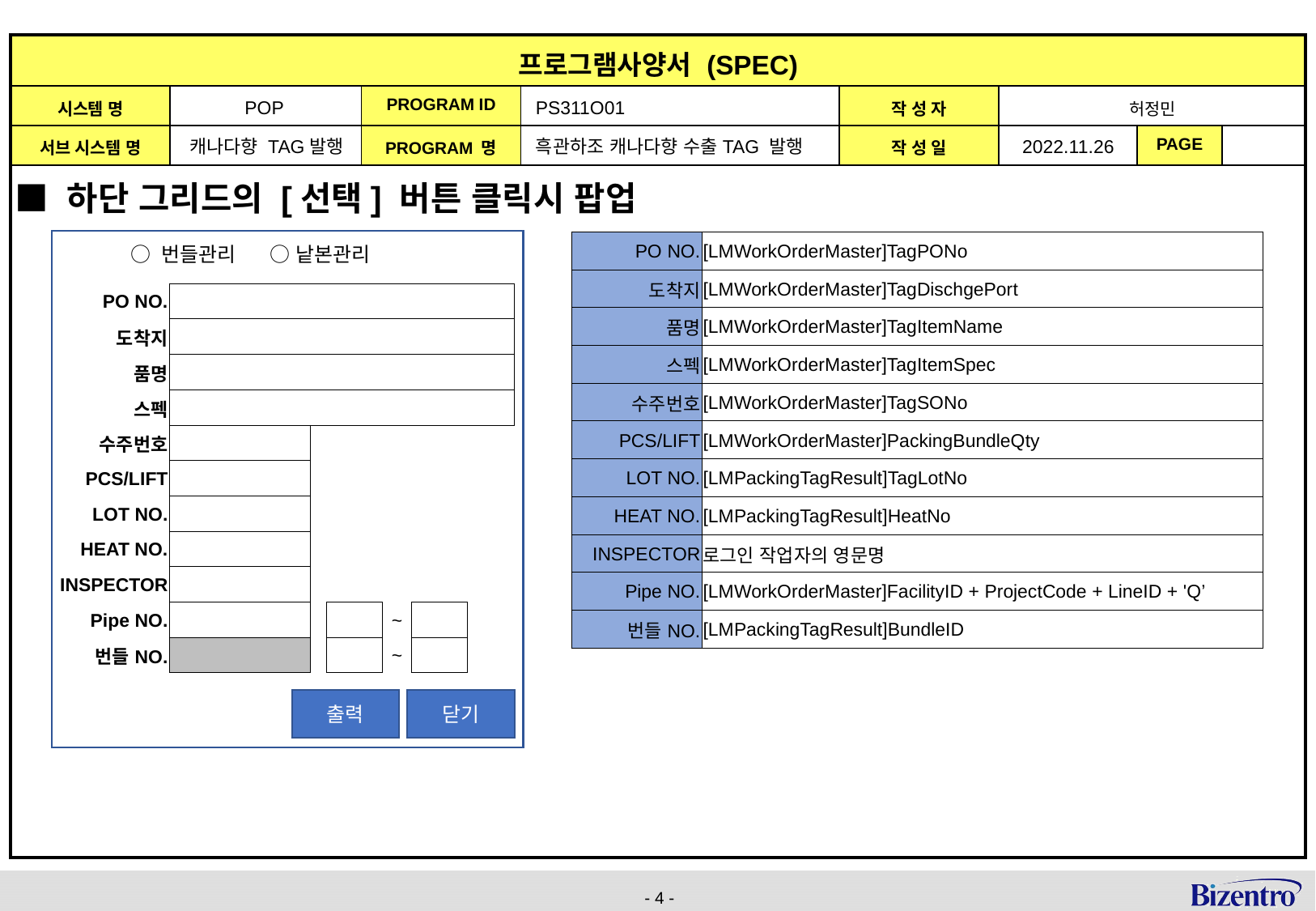

POP
PS311O01
흑관하조 캐나다향 수출TAG 발행
2022.11.26
캐나다향 TAG발행
■ 하단 그리드의 [선택] 버튼 클릭시 팝업

| PO NO. | [LMWorkOrderMaster]TagPONo |
| --- | --- |
| 도착지 | [LMWorkOrderMaster]TagDischgePort |
| 품명 | [LMWorkOrderMaster]TagItemName |
| 스펙 | [LMWorkOrderMaster]TagItemSpec |
| 수주번호 | [LMWorkOrderMaster]TagSONo |
| PCS/LIFT | [LMWorkOrderMaster]PackingBundleQty |
| LOT NO. | [LMPackingTagResult]TagLotNo |
| HEAT NO. | [LMPackingTagResult]HeatNo |
| INSPECTOR | 로그인 작업자의 영문명 |
| Pipe NO. | [LMWorkOrderMaster]FacilityID + ProjectCode + LineID + 'Q’ |
| 번들NO. | [LMPackingTagResult]BundleID |
○ 번들관리      ○ 낱본관리
| PO NO. |  |  |  |  |  |  |
| --- | --- | --- | --- | --- | --- | --- |
| 도착지 |  |  |  |  |  |  |
| 품명 |  |  |  |  |  |  |
| 스펙 |  |  |  |  |  |  |
| 수주번호 |  |  |  |  |  |  |
| PCS/LIFT |  |  |  |  |  |  |
| LOT NO. |  |  |  |  |  |  |
| HEAT NO. |  |  |  |  |  |  |
| INSPECTOR |  |  |  |  |  |  |
| Pipe NO. |  |  |  | ~ |  |  |
| 번들NO. |  |  |  | ~ |  |  |
출력
닫기